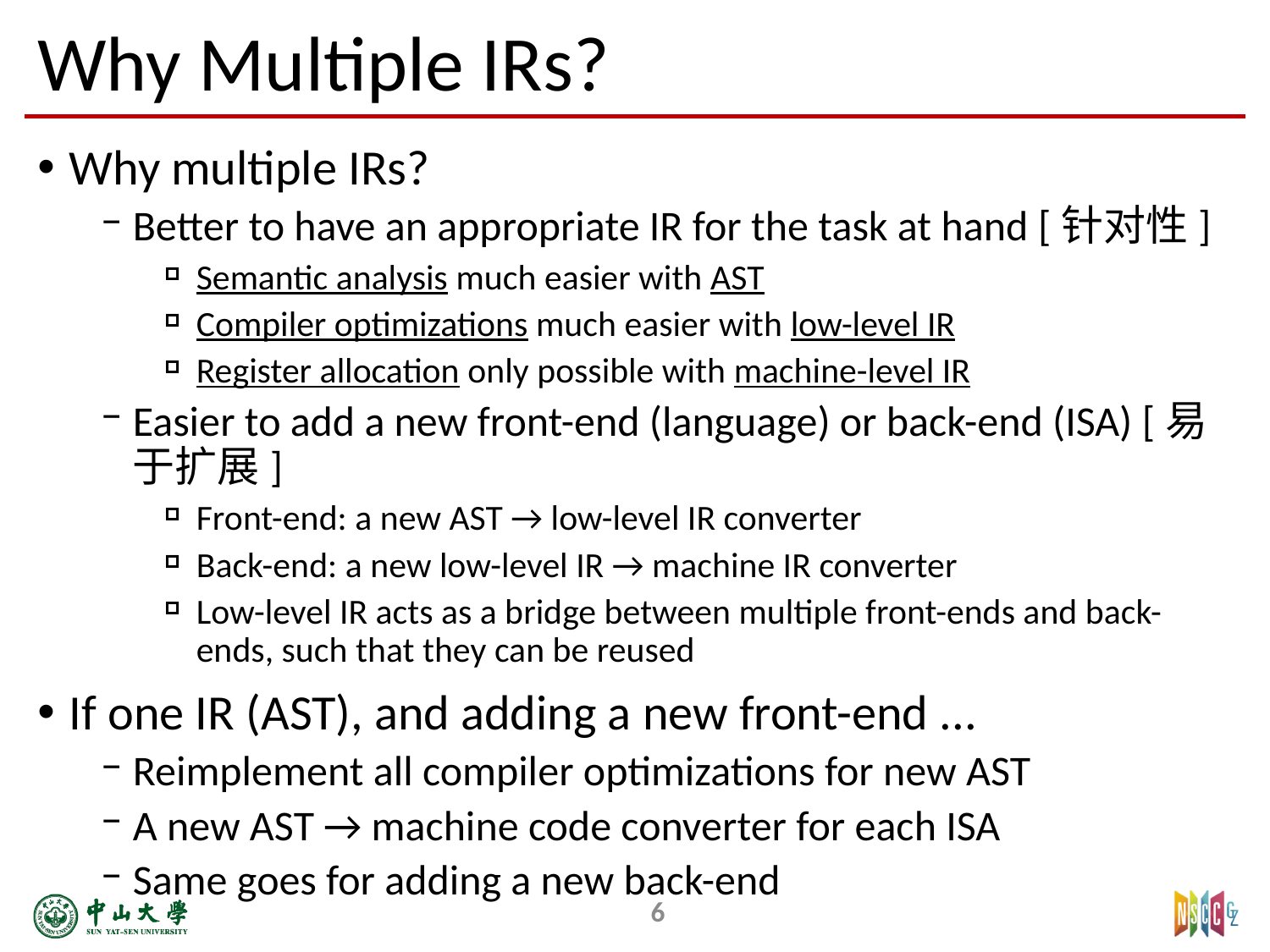

# Why Multiple IRs?
Why multiple IRs?
Better to have an appropriate IR for the task at hand [针对性]
Semantic analysis much easier with AST
Compiler optimizations much easier with low-level IR
Register allocation only possible with machine-level IR
Easier to add a new front-end (language) or back-end (ISA) [易于扩展]
Front-end: a new AST → low-level IR converter
Back-end: a new low-level IR → machine IR converter
Low-level IR acts as a bridge between multiple front-ends and back-ends, such that they can be reused
If one IR (AST), and adding a new front-end ... ­
Reimplement all compiler optimizations for new AST
A new AST → machine code converter for each ISA
Same goes for adding a new back-end
6